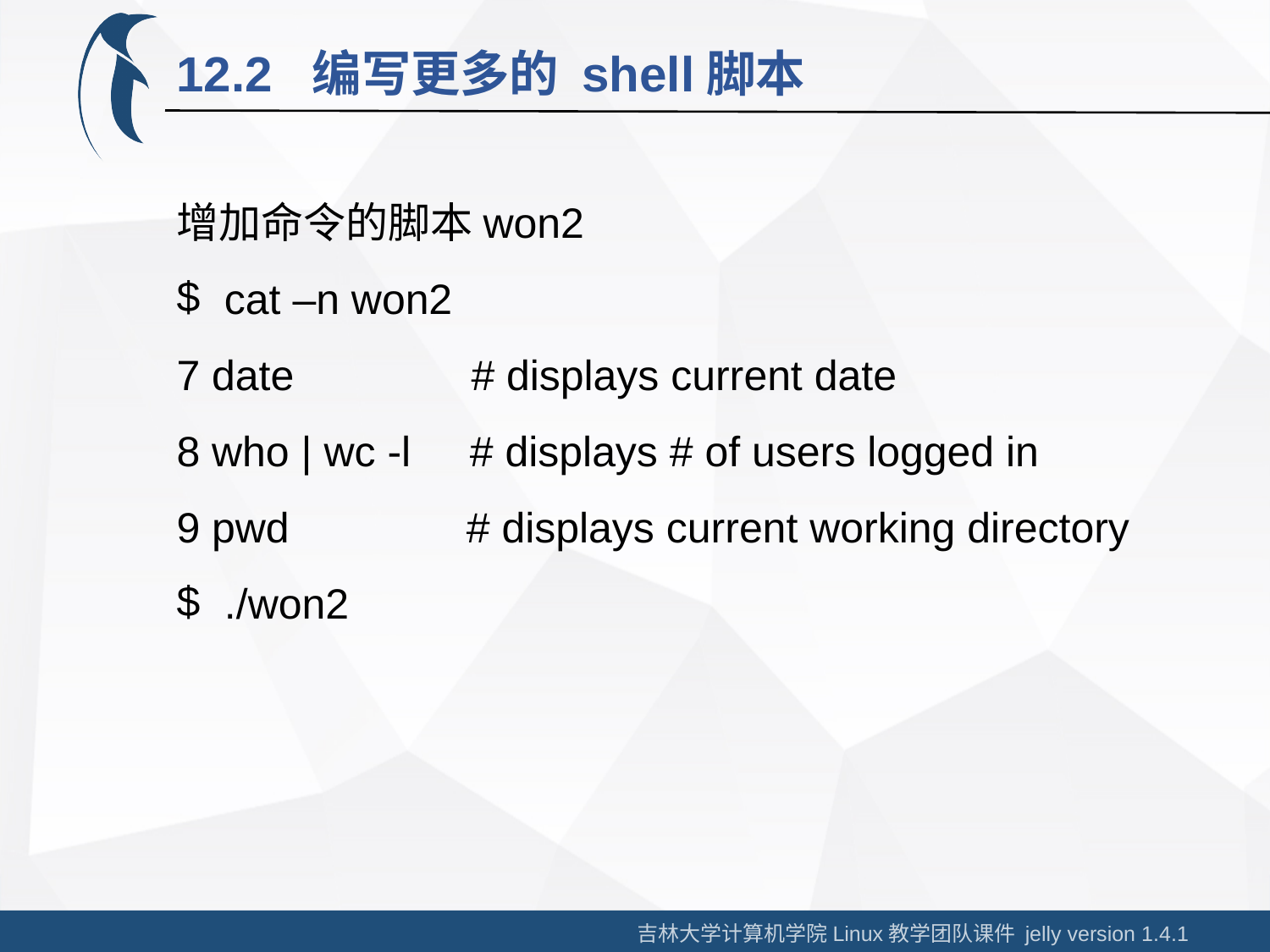

12.2  编写更多的 shell脚本
增加命令的脚本won2
cat –n won2
7 date               # displays current date
8 who | wc -l     # displays # of users logged in
9 pwd               # displays current working directory
./won2